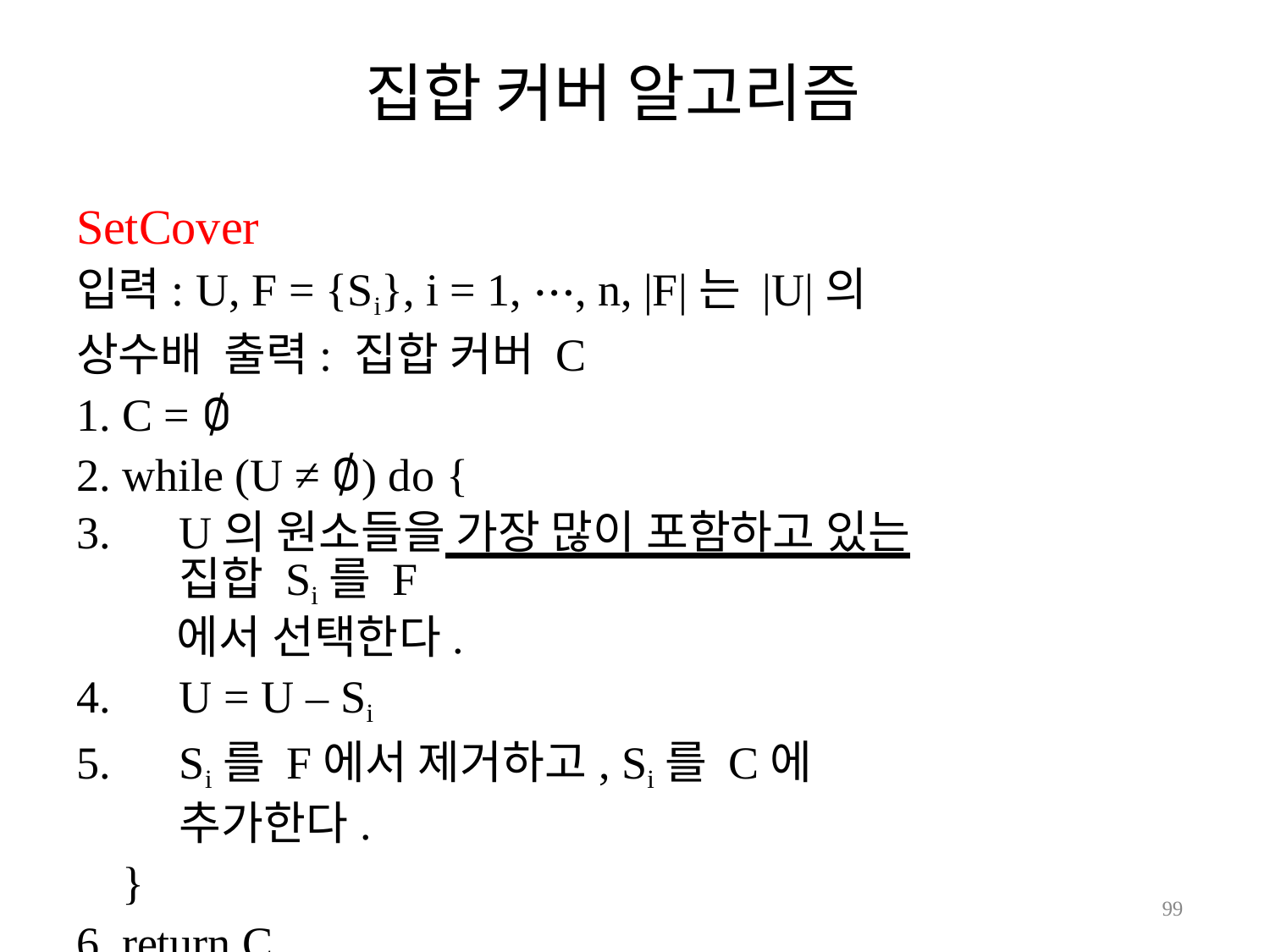

# 집합 커버 알고리즘
SetCover
입력: U, F = {Si}, i = 1, ⋯, n, |F|는 |U|의 상수배  출력: 집합 커버 C
1. C = ∅
while (U ≠ ∅) do {
U의 원소들을 가장 많이 포함하고 있는 집합 Si를 F
에서 선택한다.
U = U – Si
Si를 F에서 제거하고, Si를 C에 추가한다.
}
return C
99